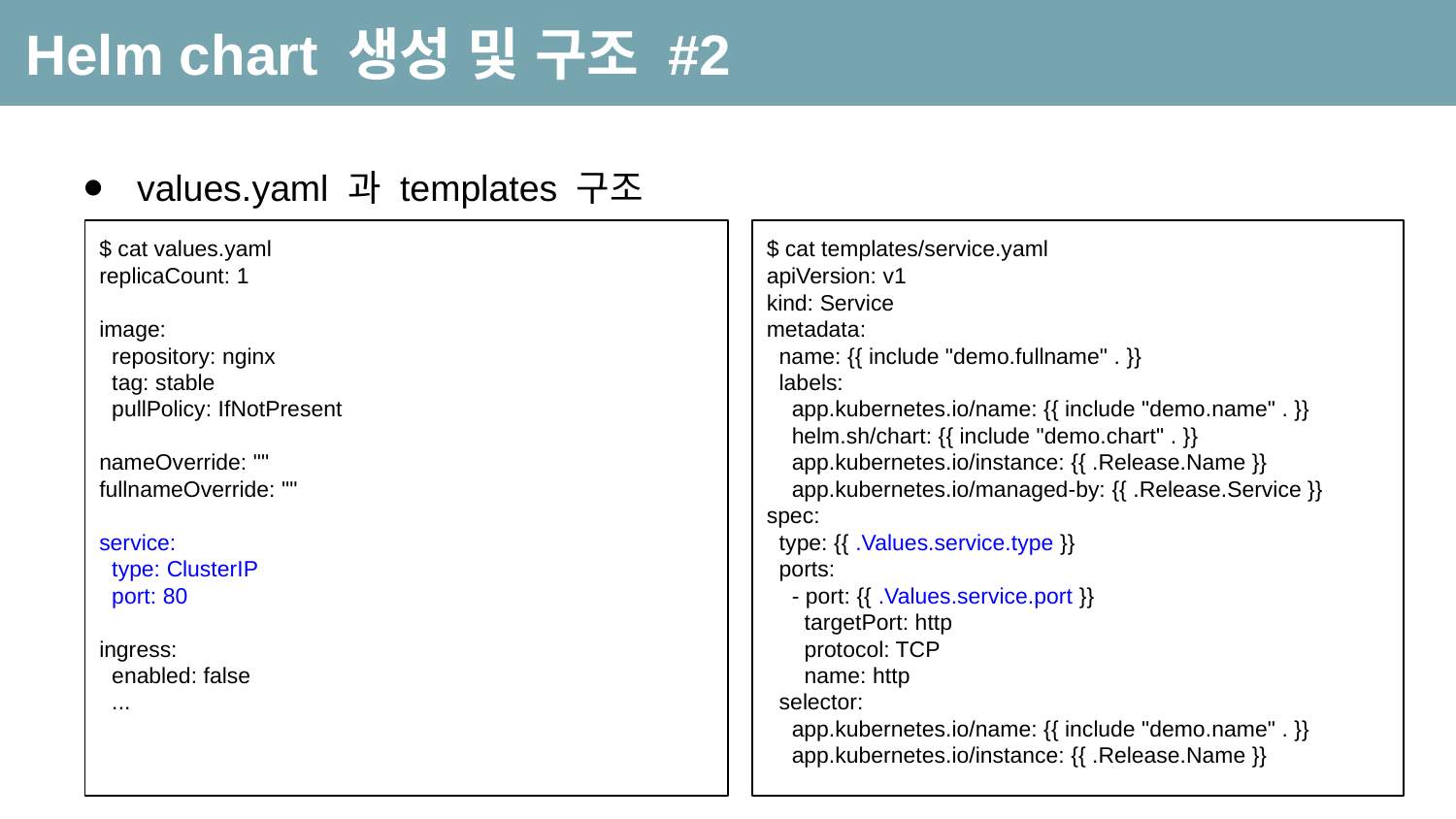

Helm chart 생성 및 구조 #2
values.yaml 과 templates 구조
$ cat values.yaml
replicaCount: 1
image:
  repository: nginx
  tag: stable
  pullPolicy: IfNotPresent
nameOverride: ""
fullnameOverride: ""
service:
  type: ClusterIP
  port: 80

ingress:
  enabled: false
  ...
$ cat templates/service.yaml
apiVersion: v1
kind: Service
metadata:
  name: {{ include "demo.fullname" . }}
  labels:
    app.kubernetes.io/name: {{ include "demo.name" . }}
    helm.sh/chart: {{ include "demo.chart" . }}
    app.kubernetes.io/instance: {{ .Release.Name }}
    app.kubernetes.io/managed-by: {{ .Release.Service }}
spec:
  type: {{ .Values.service.type }}
  ports:
    - port: {{ .Values.service.port }}
      targetPort: http
      protocol: TCP
      name: http
  selector:
    app.kubernetes.io/name: {{ include "demo.name" . }}
    app.kubernetes.io/instance: {{ .Release.Name }}